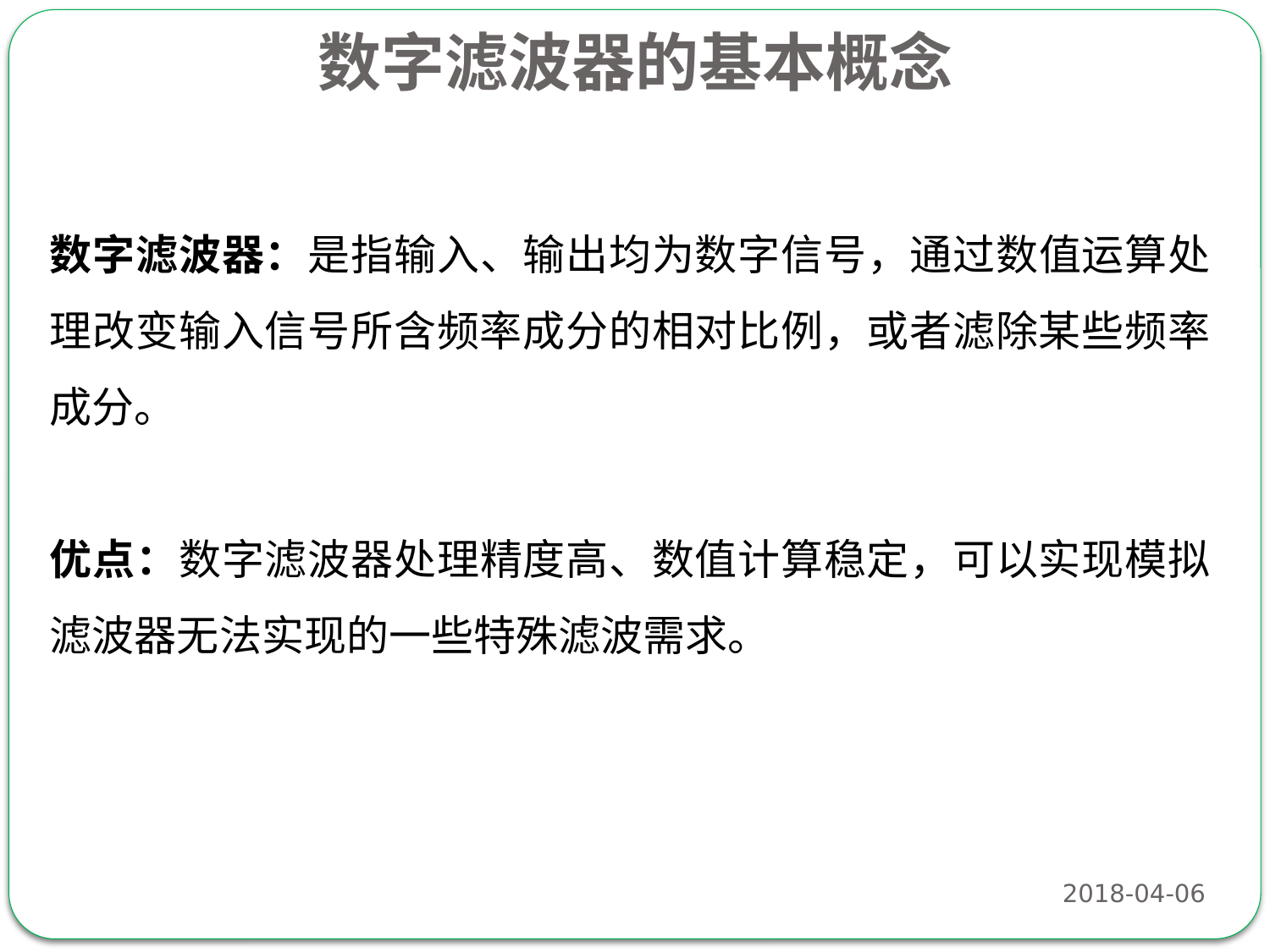

数字滤波器的基本概念
数字滤波器：是指输入、输出均为数字信号，通过数值运算处理改变输入信号所含频率成分的相对比例，或者滤除某些频率成分。

优点：数字滤波器处理精度高、数值计算稳定，可以实现模拟滤波器无法实现的一些特殊滤波需求。
2018-04-06